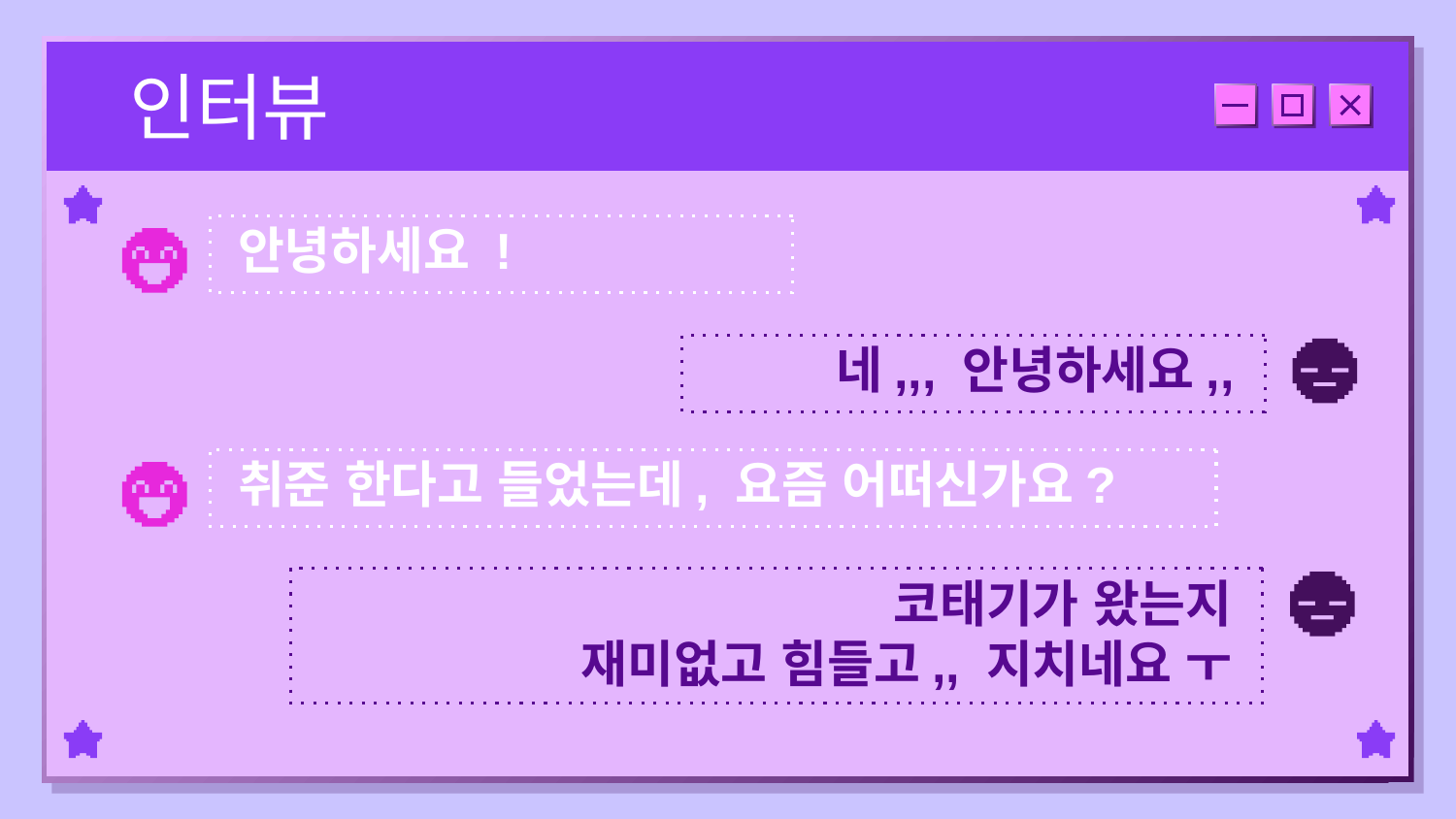

인터뷰

안녕하세요 !

네,,, 안녕하세요,,

취준 한다고 들었는데, 요즘 어떠신가요?

코태기가 왔는지
재미없고 힘들고,, 지치네요 ㅜ